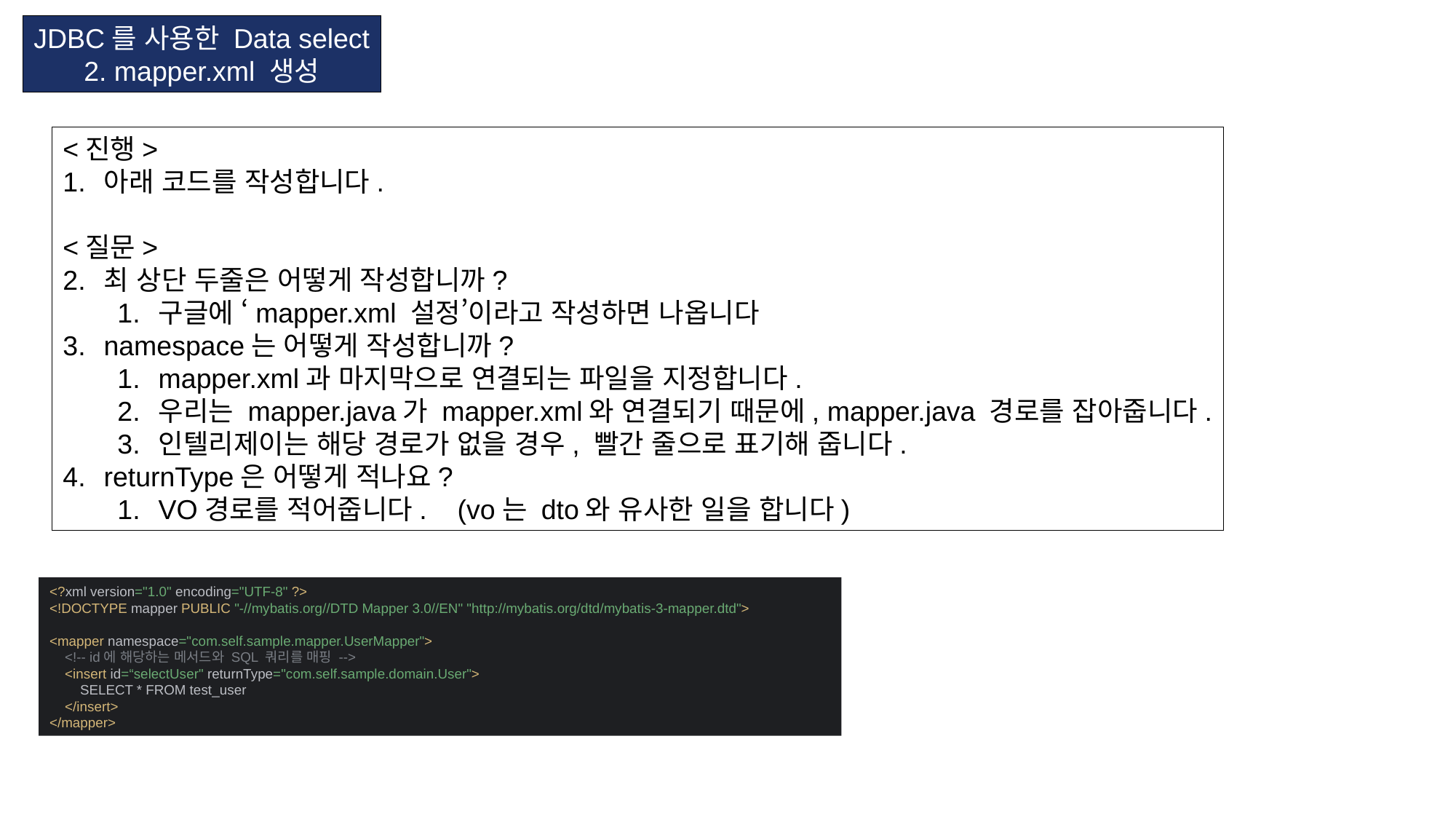

JDBC를 사용한 Data select
2. mapper.xml 생성
<진행>
아래 코드를 작성합니다.

<질문>
최 상단 두줄은 어떻게 작성합니까?
구글에 ‘mapper.xml 설정’이라고 작성하면 나옵니다
namespace는 어떻게 작성합니까?
mapper.xml과 마지막으로 연결되는 파일을 지정합니다.
우리는 mapper.java가 mapper.xml와 연결되기 때문에, mapper.java 경로를 잡아줍니다.
인텔리제이는 해당 경로가 없을 경우, 빨간 줄으로 표기해 줍니다.
returnType은 어떻게 적나요?
VO경로를 적어줍니다.    (vo는 dto와 유사한 일을 합니다)
<?xml version="1.0" encoding="UTF-8" ?>
<!DOCTYPE mapper PUBLIC "-//mybatis.org//DTD Mapper 3.0//EN" "http://mybatis.org/dtd/mybatis-3-mapper.dtd">
<mapper namespace="com.self.sample.mapper.UserMapper">
    <!-- id에 해당하는 메서드와 SQL 쿼리를 매핑 -->
    <insert id=“selectUser" returnType="com.self.sample.domain.User">
        SELECT * FROM test_user
    </insert>
</mapper>